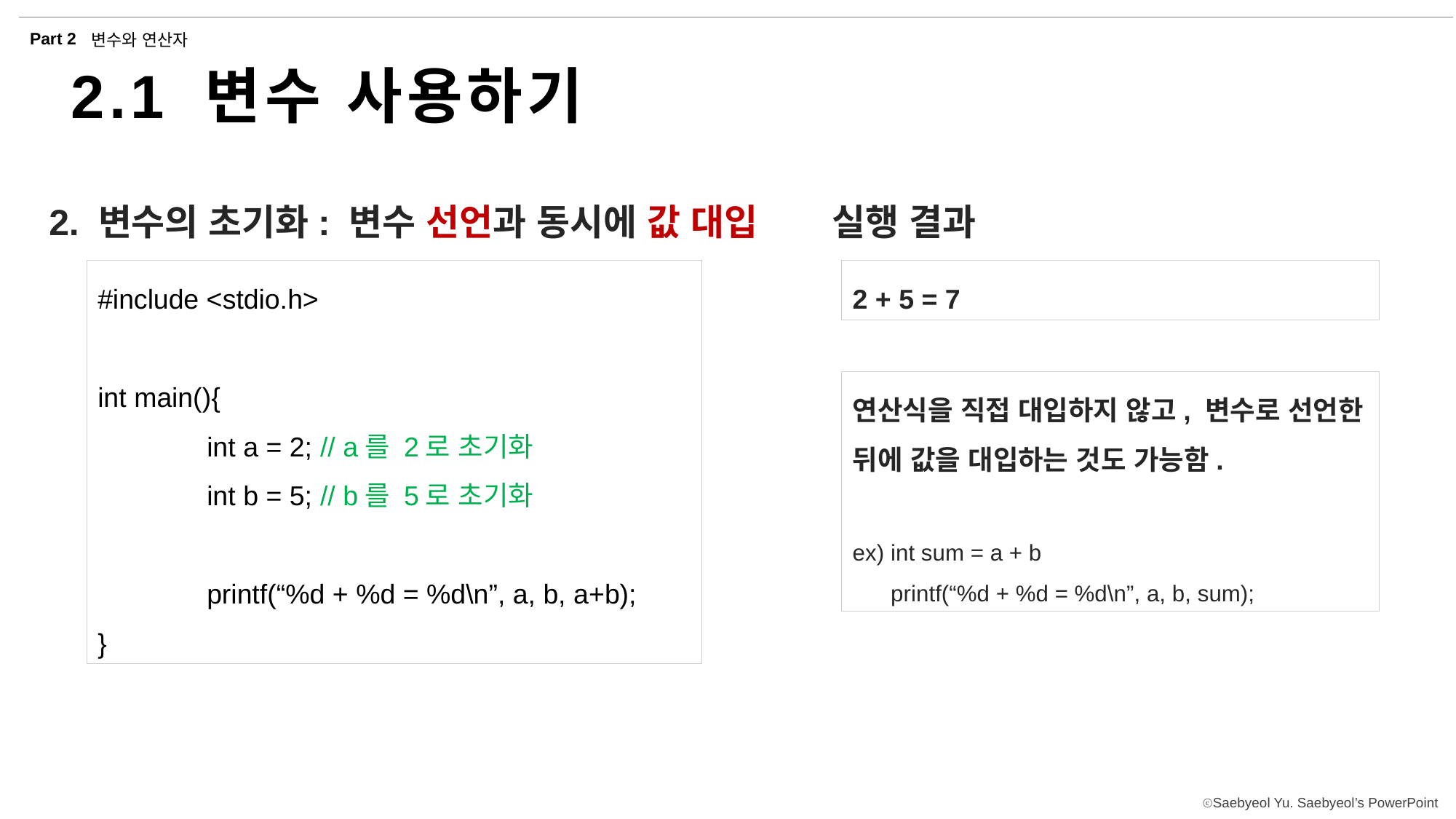

Part 2
변수와 연산자
2.1 변수 사용하기
2. 변수의 초기화: 변수 선언과 동시에 값 대입
실행 결과
#include <stdio.h>

int main(){
	int a = 2; // a를 2로 초기화
	int b = 5; // b를 5로 초기화

	printf(“%d + %d = %d\n”, a, b, a+b);
}
2 + 5 = 7
연산식을 직접 대입하지 않고, 변수로 선언한 뒤에 값을 대입하는 것도 가능함.

ex) int sum = a + b
      printf(“%d + %d = %d\n”, a, b, sum);